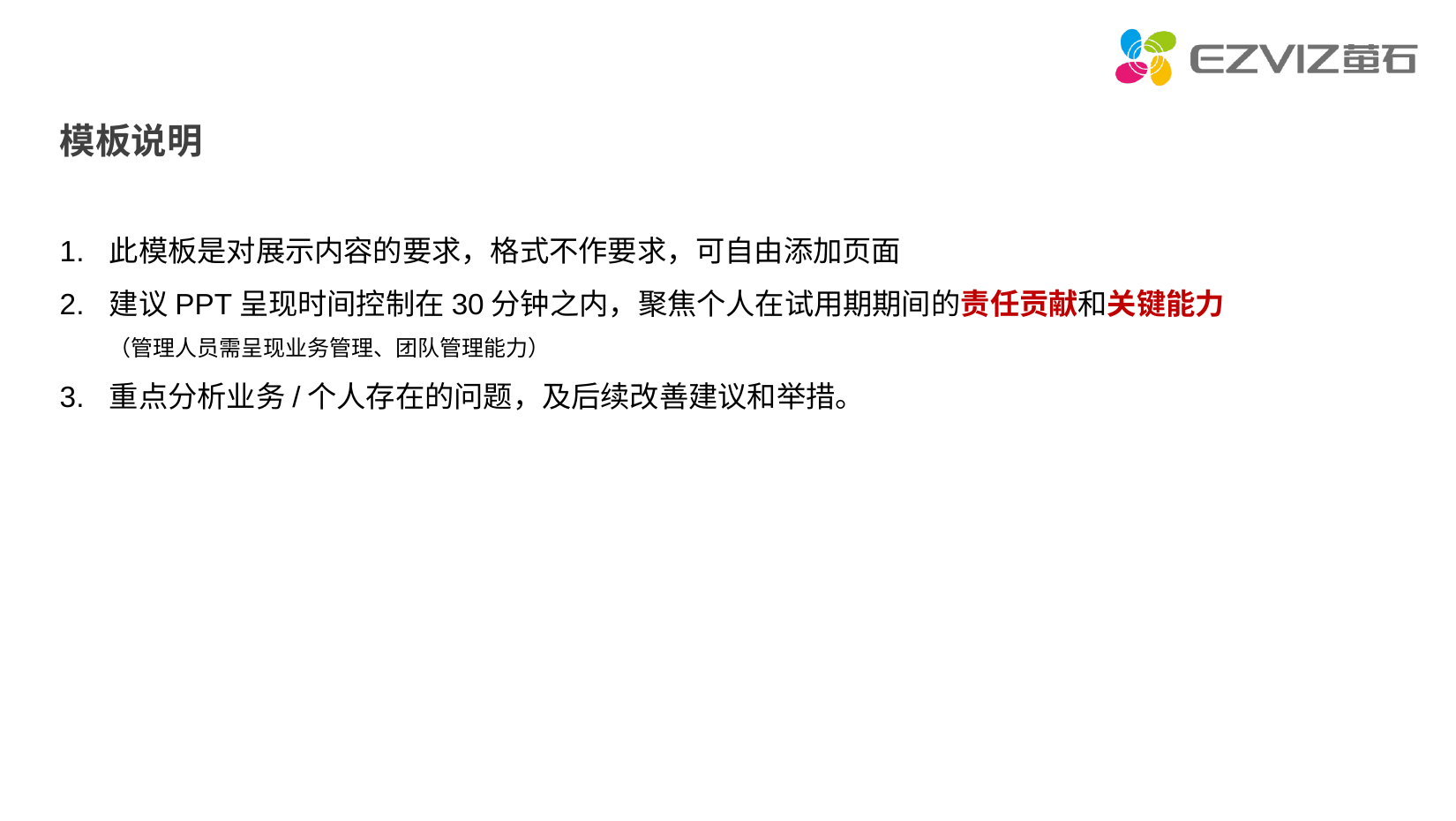

模板说明
此模板是对展示内容的要求，格式不作要求，可自由添加页面
建议PPT呈现时间控制在30分钟之内，聚焦个人在试用期期间的责任贡献和关键能力（管理人员需呈现业务管理、团队管理能力）
重点分析业务/个人存在的问题，及后续改善建议和举措。